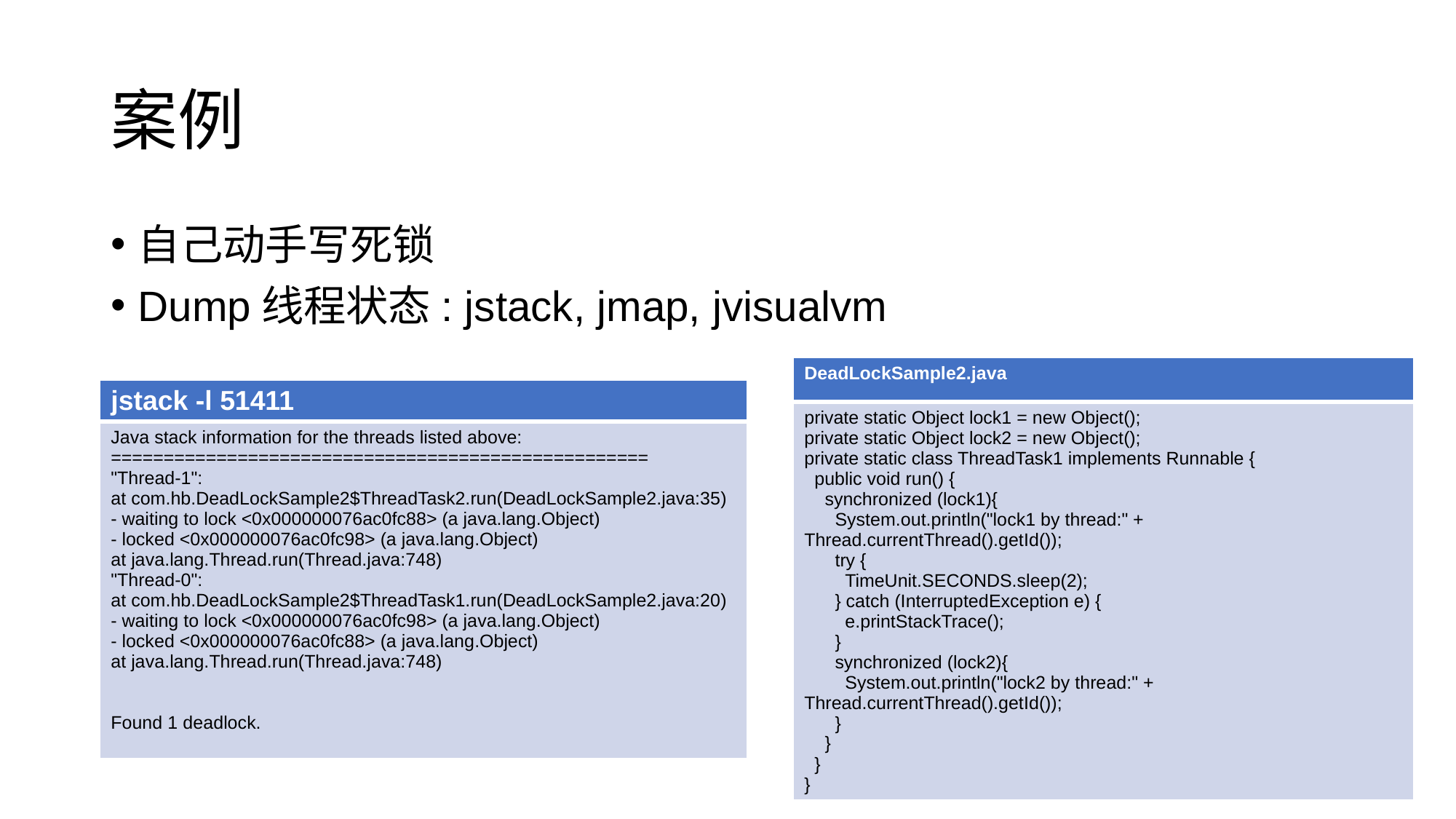

# 案例
自己动手写死锁
Dump线程状态: jstack, jmap, jvisualvm
| DeadLockSample2.java |
| --- |
| private static Object lock1 = new Object(); private static Object lock2 = new Object(); private static class ThreadTask1 implements Runnable { public void run() { synchronized (lock1){ System.out.println("lock1 by thread:" + Thread.currentThread().getId()); try { TimeUnit.SECONDS.sleep(2); } catch (InterruptedException e) { e.printStackTrace(); } synchronized (lock2){ System.out.println("lock2 by thread:" + Thread.currentThread().getId()); } } } } |
| jstack -l 51411 |
| --- |
| Java stack information for the threads listed above: =================================================== "Thread-1": at com.hb.DeadLockSample2$ThreadTask2.run(DeadLockSample2.java:35) - waiting to lock <0x000000076ac0fc88> (a java.lang.Object) - locked <0x000000076ac0fc98> (a java.lang.Object) at java.lang.Thread.run(Thread.java:748) "Thread-0": at com.hb.DeadLockSample2$ThreadTask1.run(DeadLockSample2.java:20) - waiting to lock <0x000000076ac0fc98> (a java.lang.Object) - locked <0x000000076ac0fc88> (a java.lang.Object) at java.lang.Thread.run(Thread.java:748) Found 1 deadlock. |